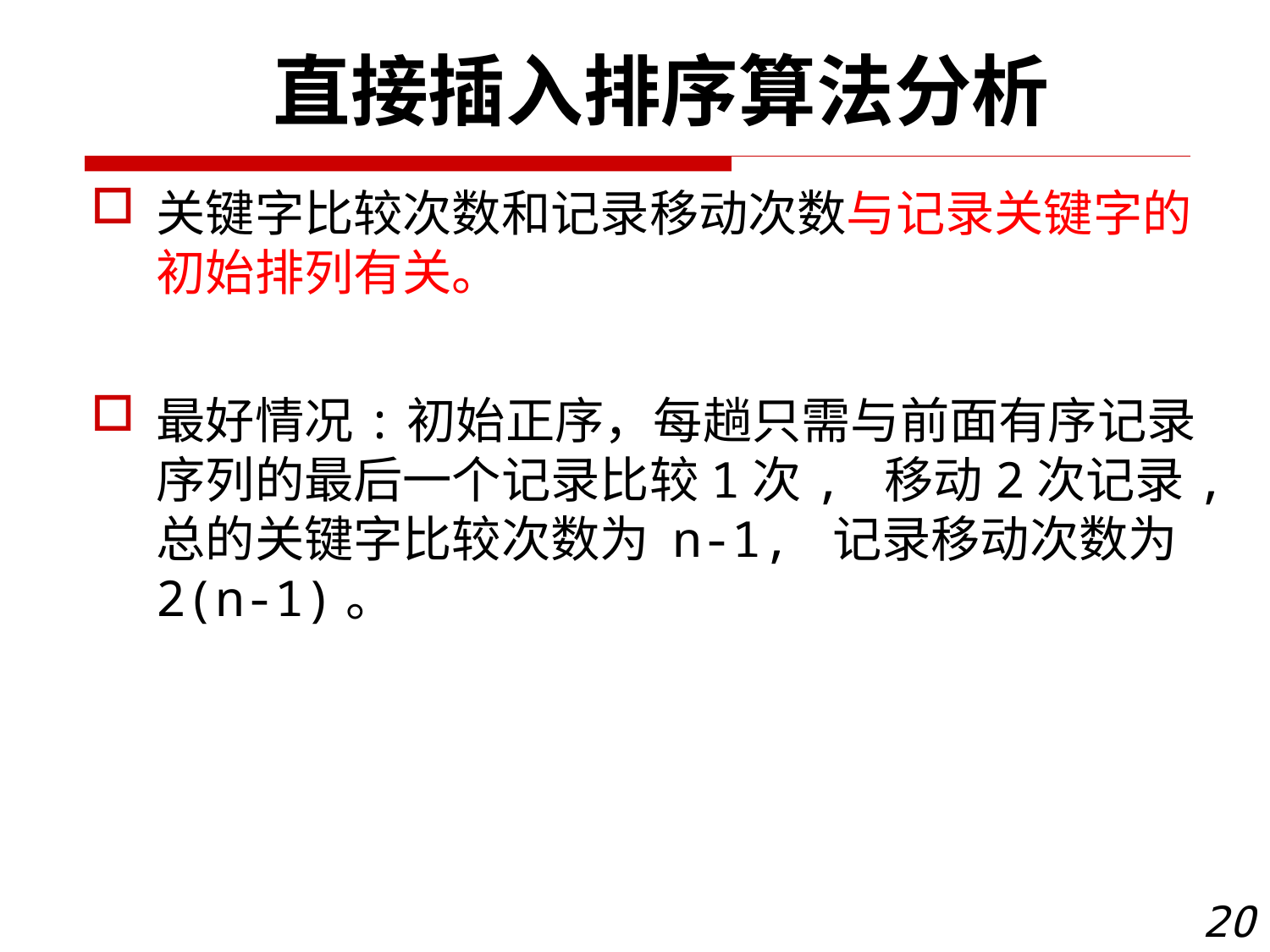

直接插入排序算法分析
关键字比较次数和记录移动次数与记录关键字的初始排列有关。

最好情况:初始正序，每趟只需与前面有序记录序列的最后一个记录比较1次, 移动2次记录, 总的关键字比较次数为 n-1, 记录移动次数为 2(n-1)。
20